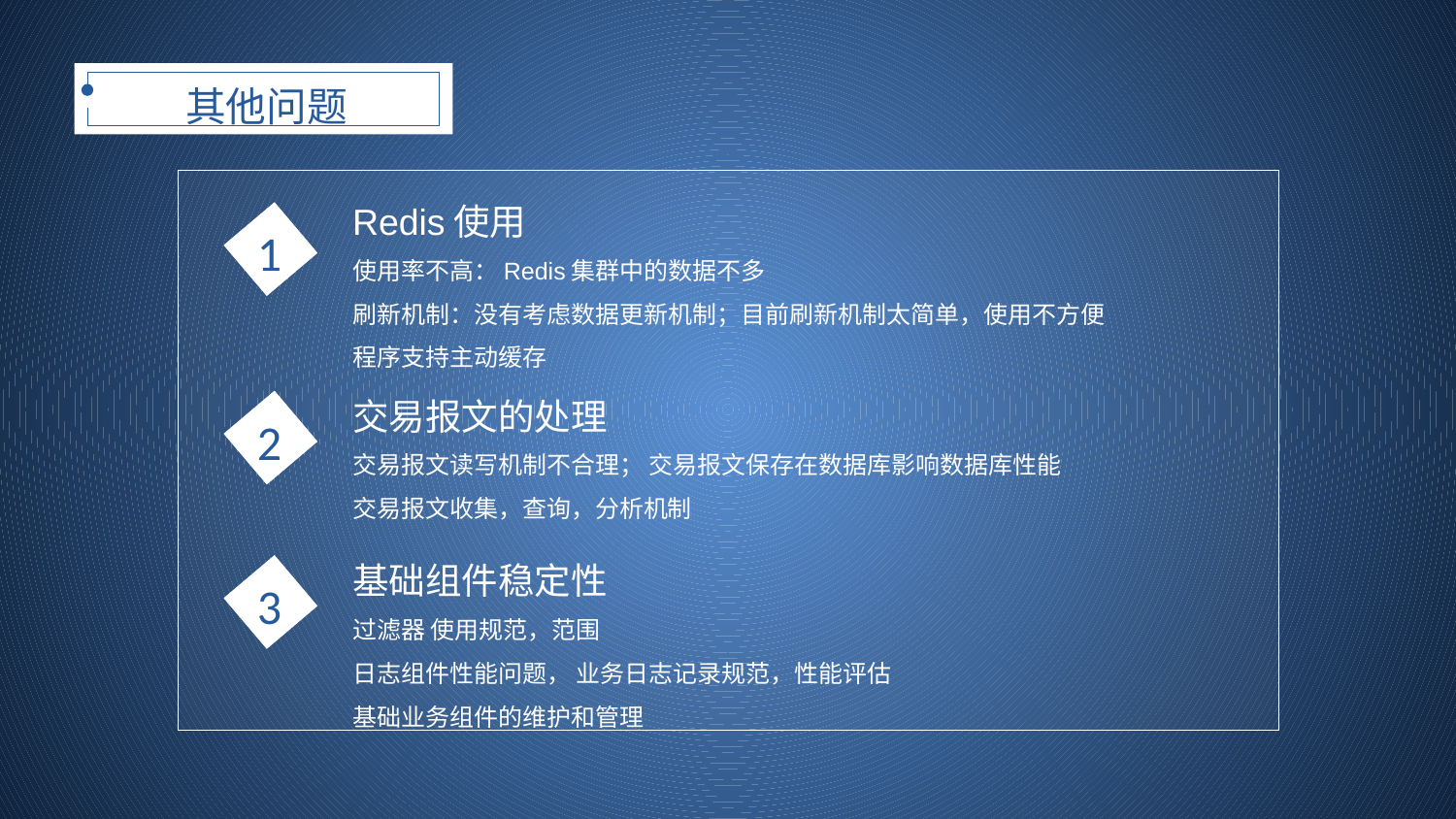

其他问题

Redis使用
使用率不高：Redis集群中的数据不多
刷新机制：没有考虑数据更新机制；目前刷新机制太简单，使用不方便
程序支持主动缓存
1

交易报文的处理
交易报文读写机制不合理； 交易报文保存在数据库影响数据库性能
交易报文收集，查询，分析机制
2

基础组件稳定性
过滤器 使用规范，范围
日志组件性能问题， 业务日志记录规范，性能评估
基础业务组件的维护和管理
3